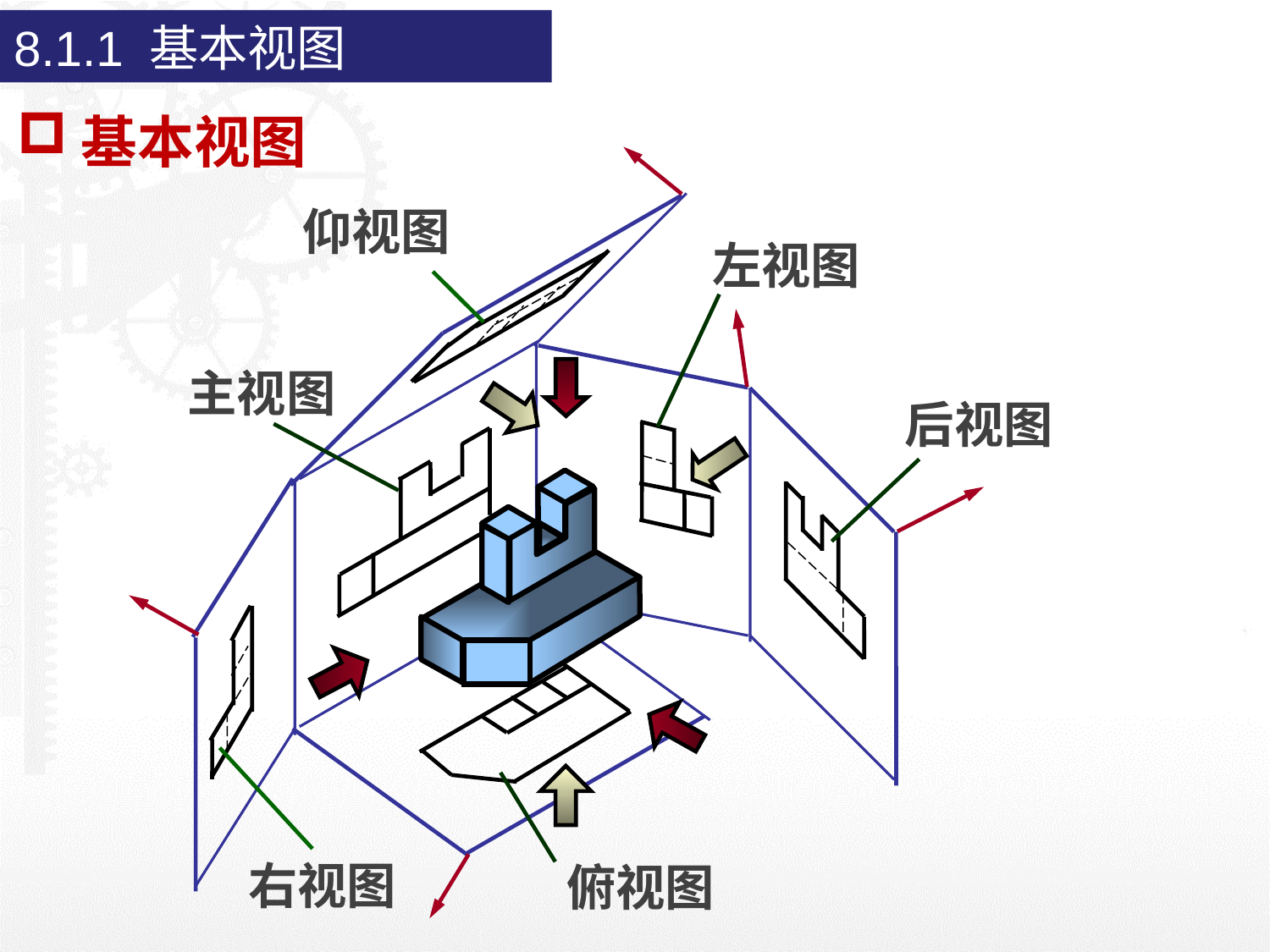

8.1.1 基本视图
基本视图

仰视图
左视图

主视图

后视图

右视图
俯视图